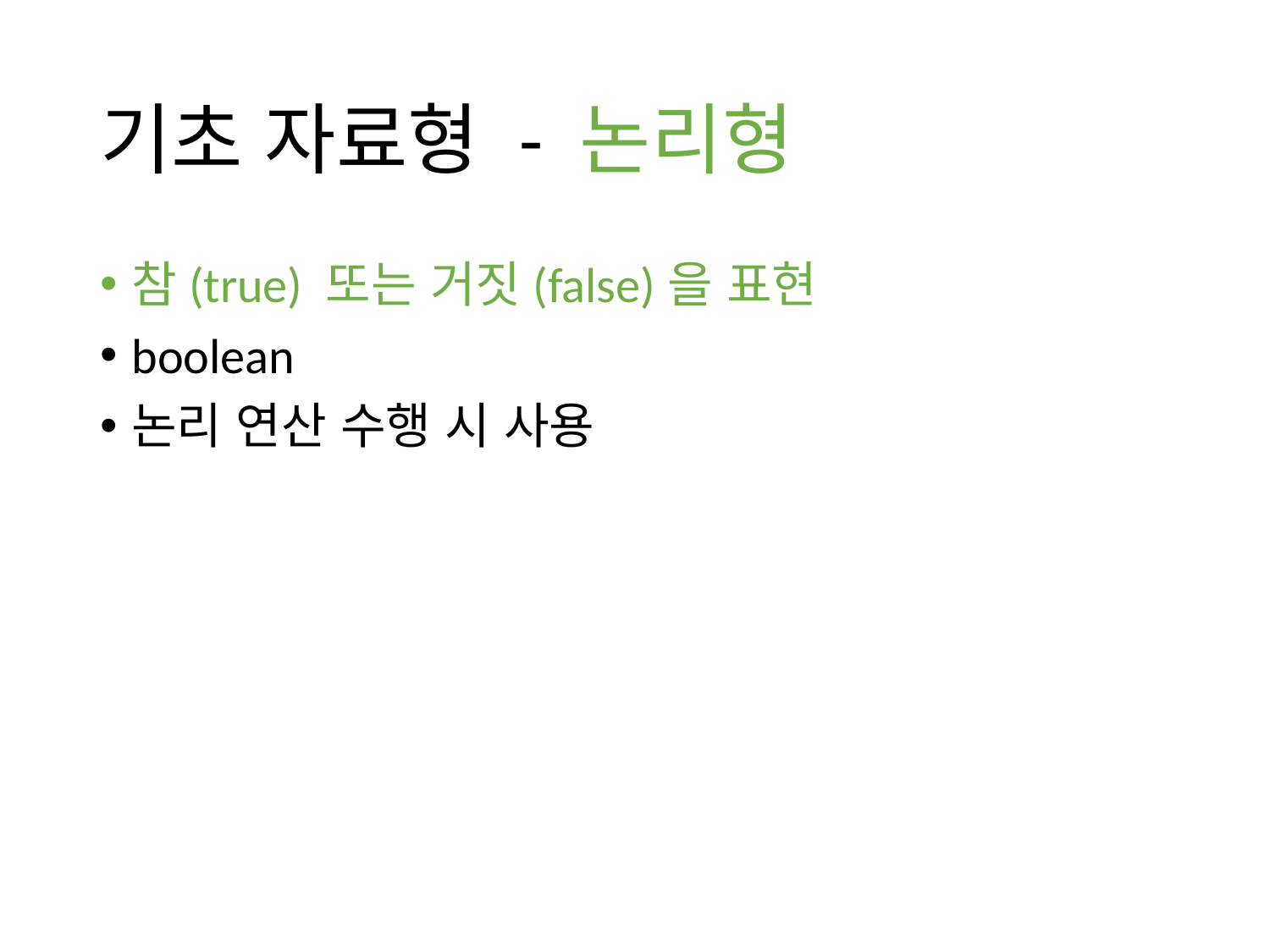

# 기초 자료형 - 논리형
참(true) 또는 거짓(false)을 표현
boolean
논리 연산 수행 시 사용